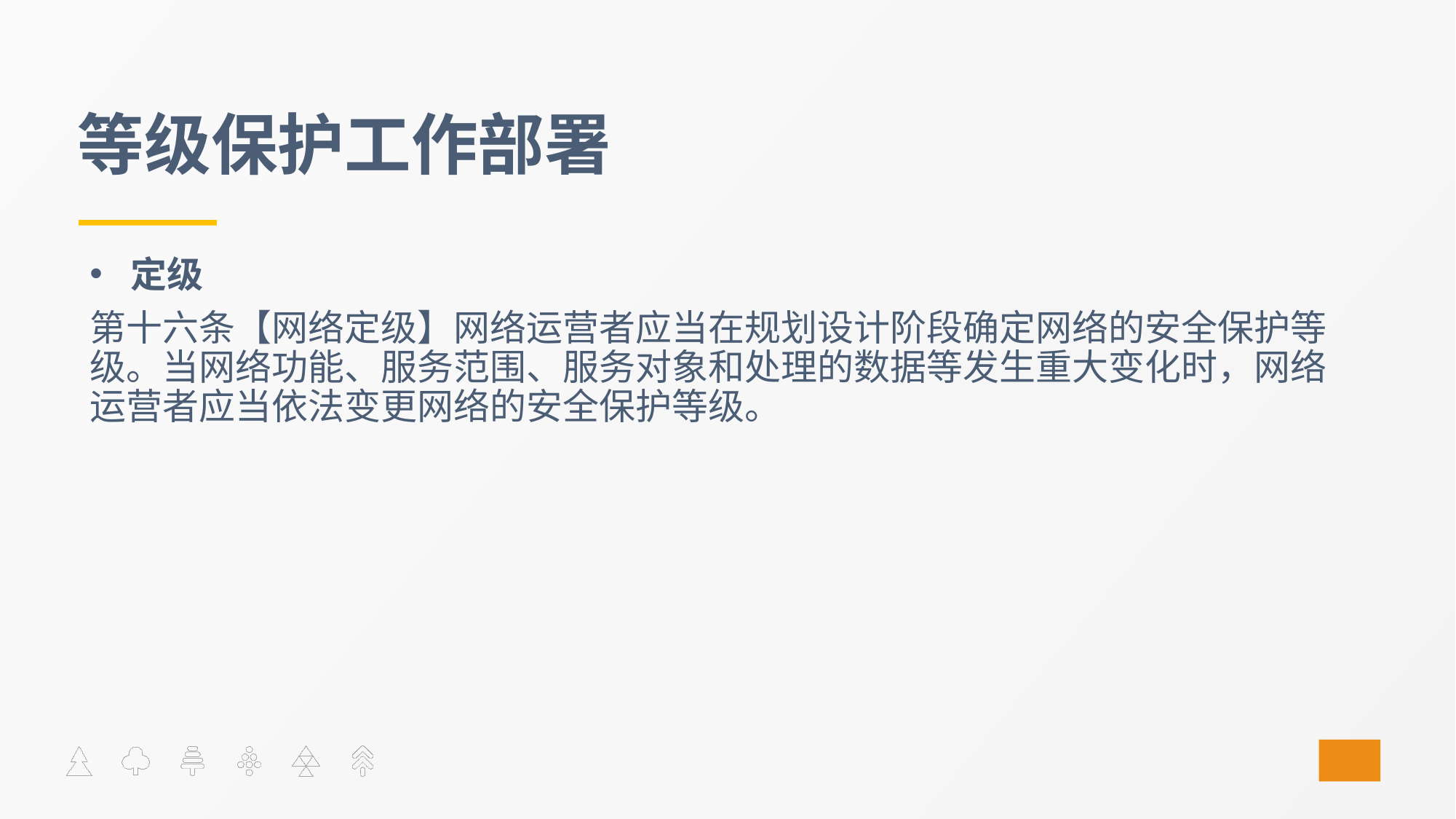

# 等级保护工作部署

定级
第十六条【网络定级】网络运营者应当在规划设计阶段确定网络的安全保护等级。当网络功能、服务范围、服务对象和处理的数据等发生重大变化时，网络运营者应当依法变更网络的安全保护等级。

14